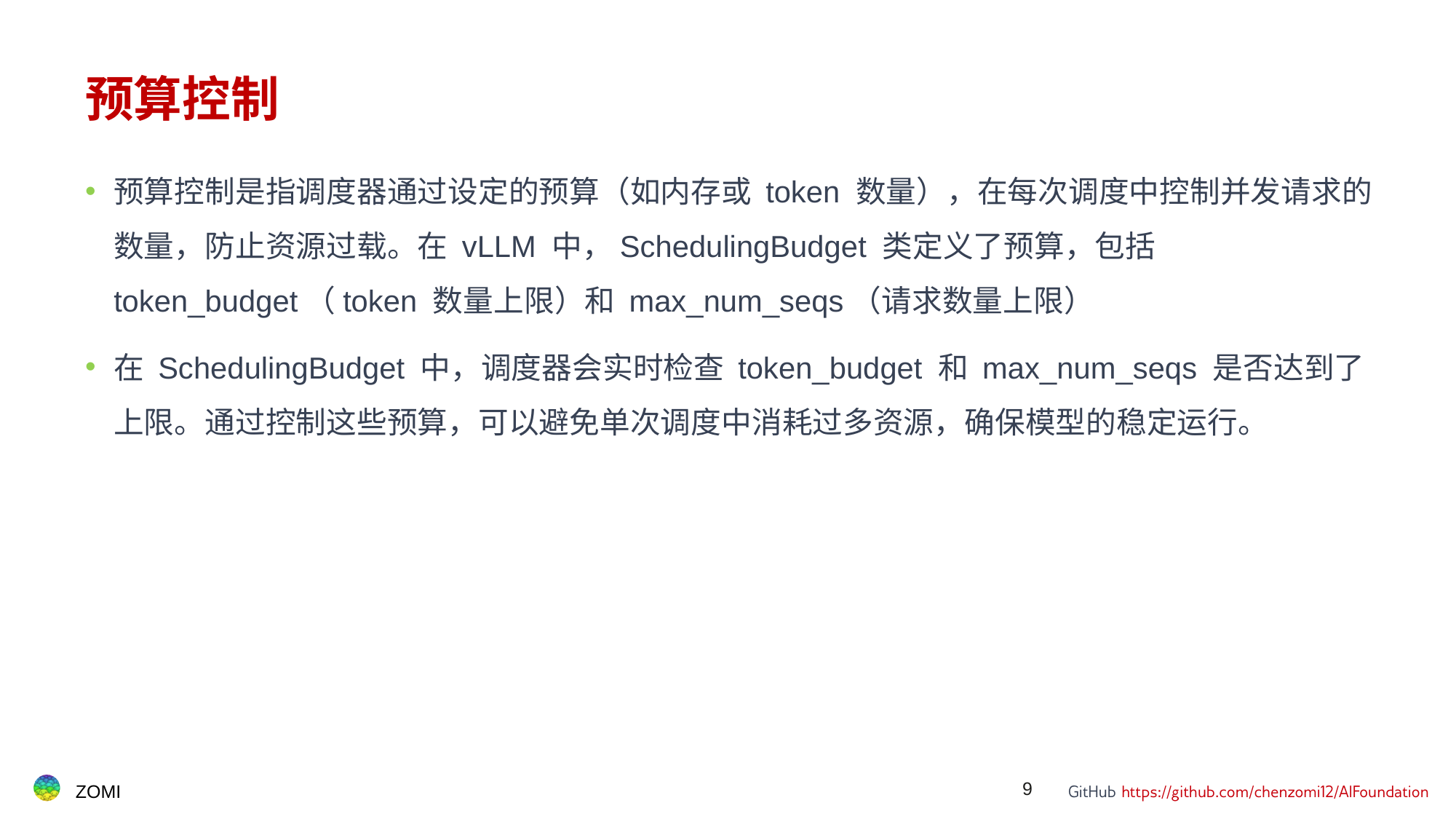

# 预算控制
预算控制是指调度器通过设定的预算（如内存或 token 数量），在每次调度中控制并发请求的数量，防止资源过载。在 vLLM 中，SchedulingBudget 类定义了预算，包括 token_budget（token 数量上限）和 max_num_seqs（请求数量上限）
在 SchedulingBudget 中，调度器会实时检查 token_budget 和 max_num_seqs 是否达到了上限。通过控制这些预算，可以避免单次调度中消耗过多资源，确保模型的稳定运行。